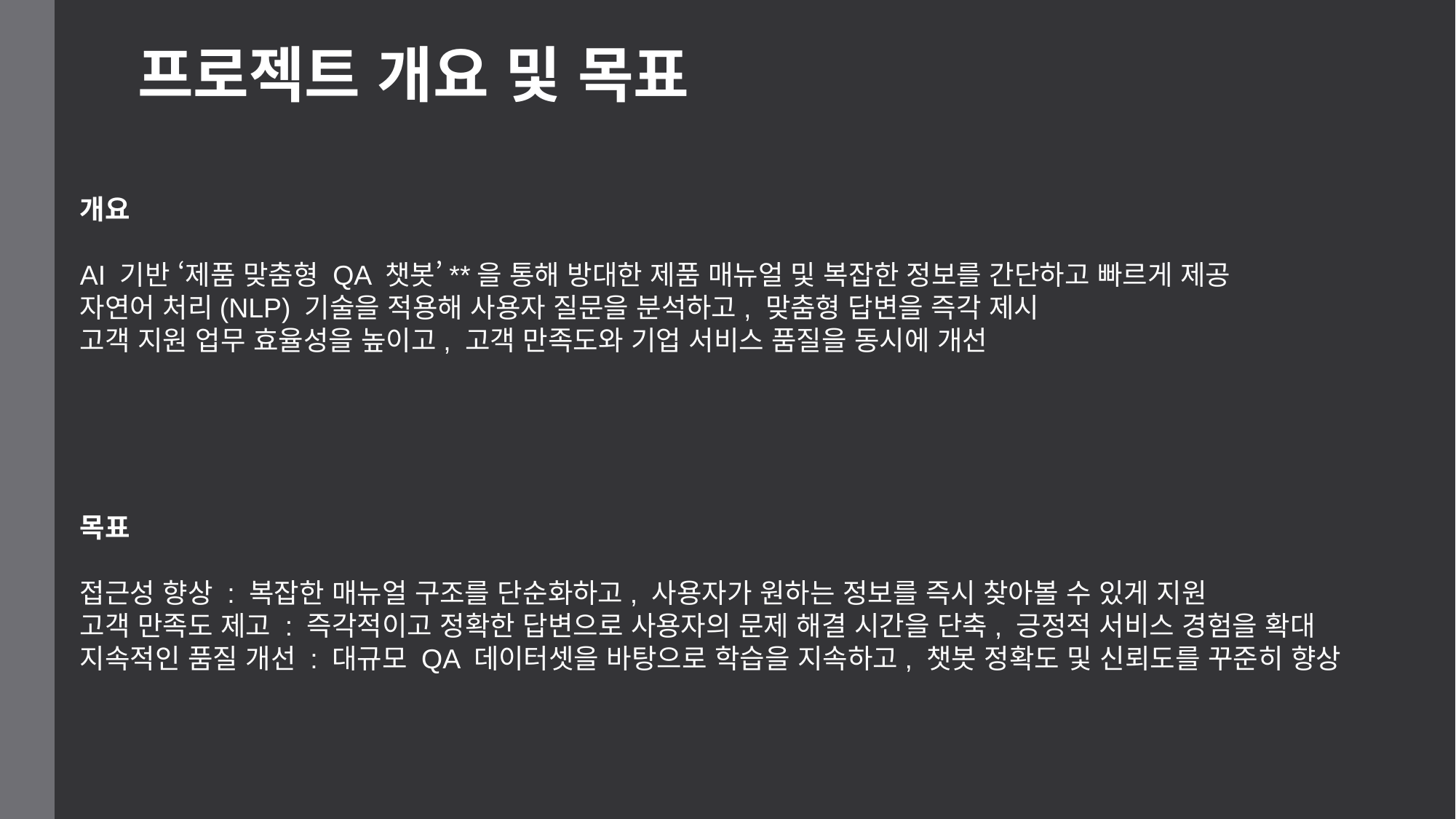

프로젝트 개요 및 목표

개요

AI 기반 ‘제품 맞춤형 QA 챗봇’**을 통해 방대한 제품 매뉴얼 및 복잡한 정보를 간단하고 빠르게 제공
자연어 처리(NLP) 기술을 적용해 사용자 질문을 분석하고, 맞춤형 답변을 즉각 제시
고객 지원 업무 효율성을 높이고, 고객 만족도와 기업 서비스 품질을 동시에 개선
목표

접근성 향상 : 복잡한 매뉴얼 구조를 단순화하고, 사용자가 원하는 정보를 즉시 찾아볼 수 있게 지원
고객 만족도 제고 : 즉각적이고 정확한 답변으로 사용자의 문제 해결 시간을 단축, 긍정적 서비스 경험을 확대
지속적인 품질 개선 : 대규모 QA 데이터셋을 바탕으로 학습을 지속하고, 챗봇 정확도 및 신뢰도를 꾸준히 향상